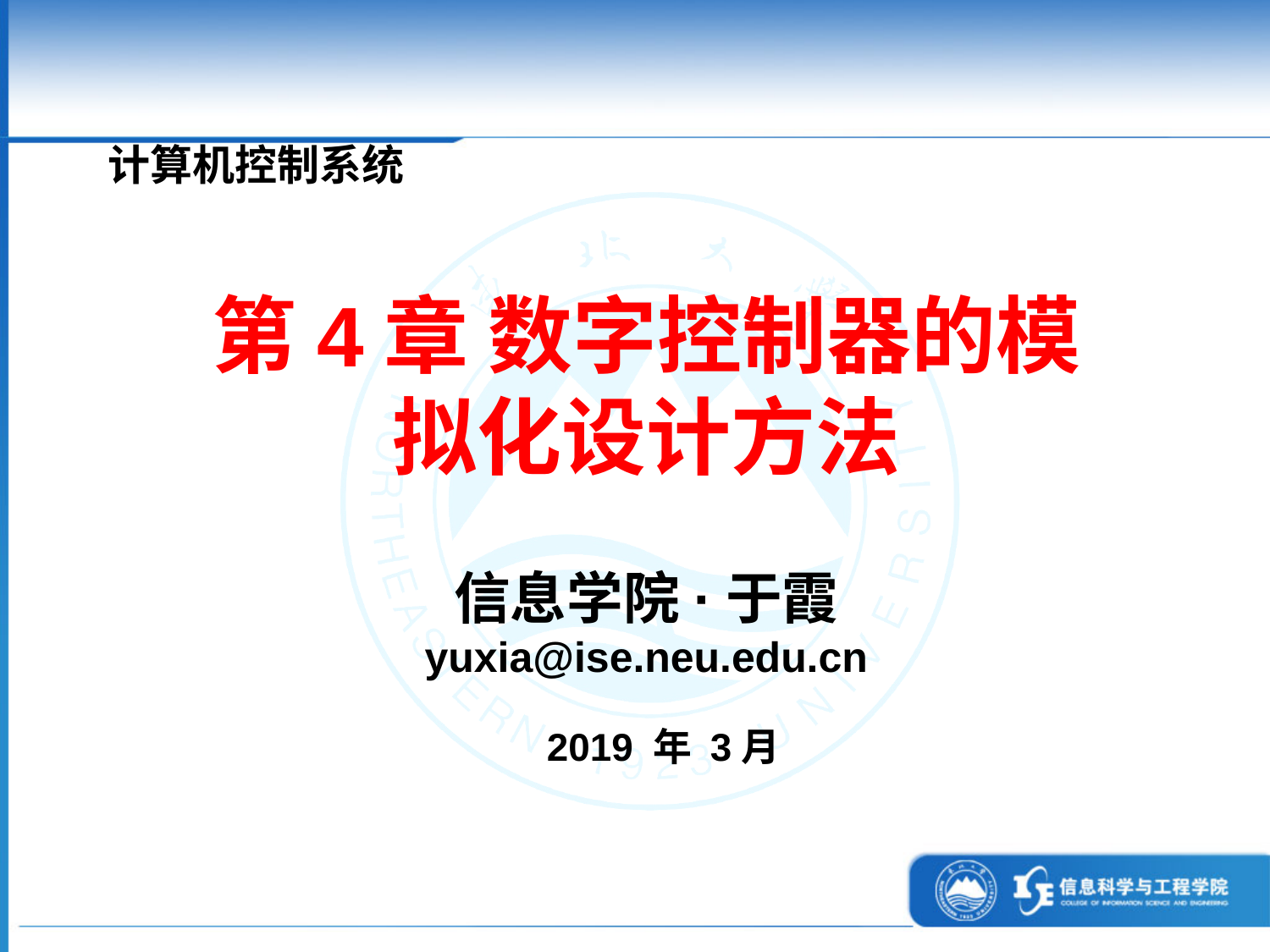

# 计算机控制系统
第4章 数字控制器的模拟化设计方法
信息学院·于霞
yuxia@ise.neu.edu.cn

2019 年 3月